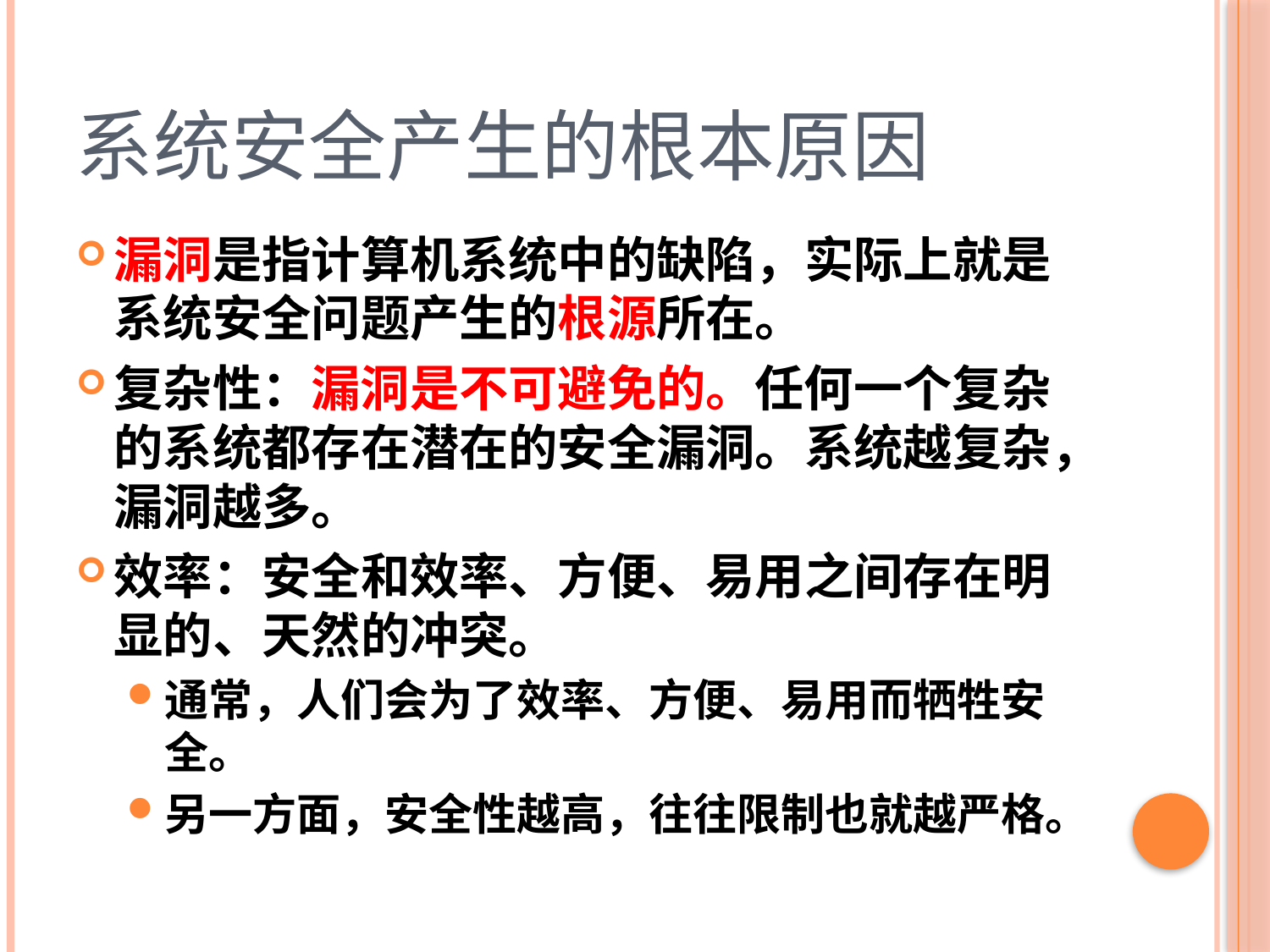

# 系统安全产生的根本原因
漏洞是指计算机系统中的缺陷，实际上就是系统安全问题产生的根源所在。
复杂性：漏洞是不可避免的。任何一个复杂的系统都存在潜在的安全漏洞。系统越复杂，漏洞越多。
效率：安全和效率、方便、易用之间存在明显的、天然的冲突。
通常，人们会为了效率、方便、易用而牺牲安全。
另一方面，安全性越高，往往限制也就越严格。